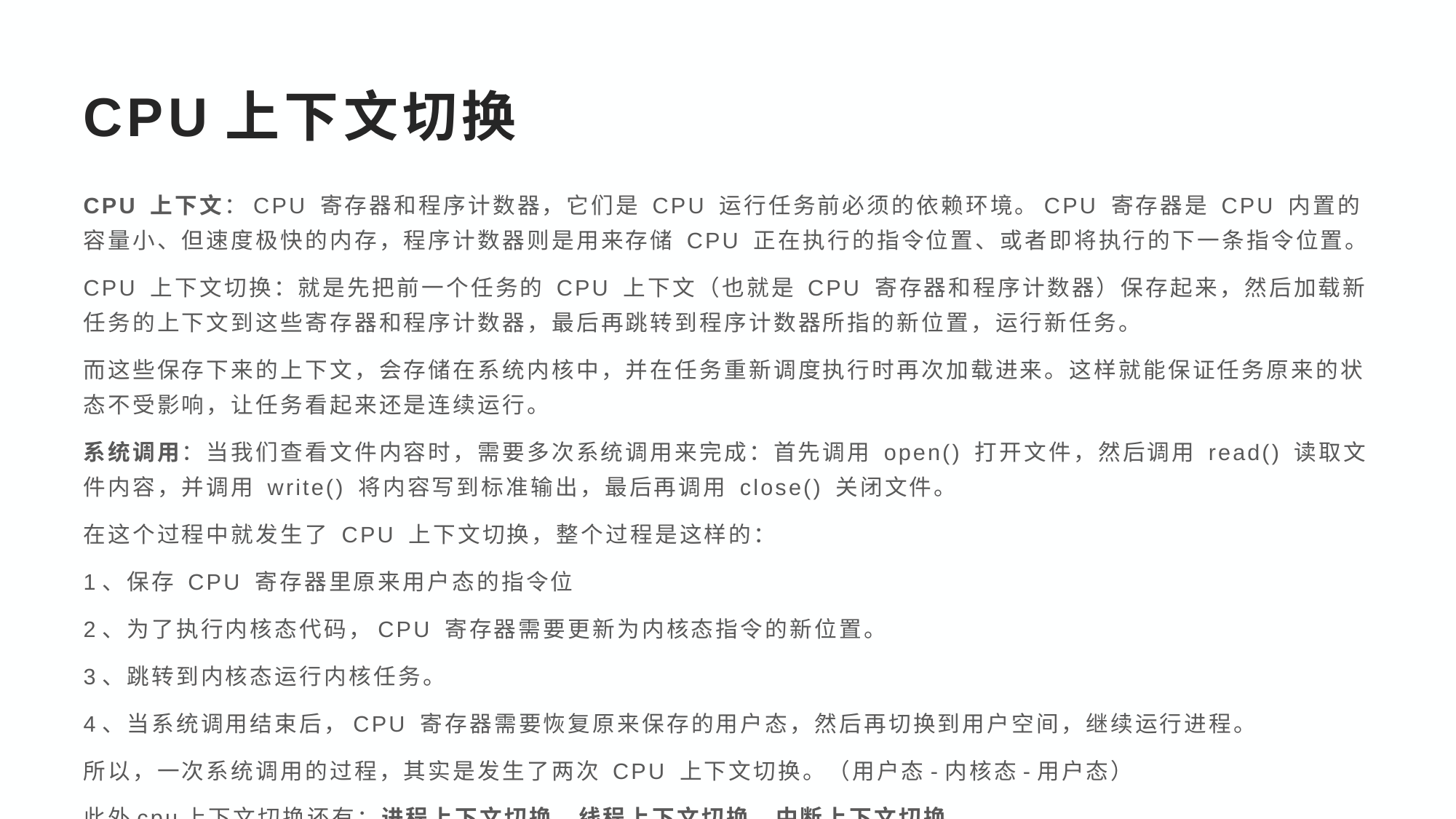

# CPU上下文切换
CPU 上下文：CPU 寄存器和程序计数器，它们是 CPU 运行任务前必须的依赖环境。CPU 寄存器是 CPU 内置的容量小、但速度极快的内存，程序计数器则是用来存储 CPU 正在执行的指令位置、或者即将执行的下一条指令位置。
CPU 上下文切换：就是先把前一个任务的 CPU 上下文（也就是 CPU 寄存器和程序计数器）保存起来，然后加载新任务的上下文到这些寄存器和程序计数器，最后再跳转到程序计数器所指的新位置，运行新任务。
而这些保存下来的上下文，会存储在系统内核中，并在任务重新调度执行时再次加载进来。这样就能保证任务原来的状态不受影响，让任务看起来还是连续运行。
系统调用：当我们查看文件内容时，需要多次系统调用来完成：首先调用 open() 打开文件，然后调用 read() 读取文件内容，并调用 write() 将内容写到标准输出，最后再调用 close() 关闭文件。
在这个过程中就发生了 CPU 上下文切换，整个过程是这样的：
1、保存 CPU 寄存器里原来用户态的指令位
2、为了执行内核态代码，CPU 寄存器需要更新为内核态指令的新位置。
3、跳转到内核态运行内核任务。
4、当系统调用结束后，CPU 寄存器需要恢复原来保存的用户态，然后再切换到用户空间，继续运行进程。
所以，一次系统调用的过程，其实是发生了两次 CPU 上下文切换。（用户态-内核态-用户态）
此外cpu上下文切换还有：进程上下文切换、线程上下文切换、中断上下文切换